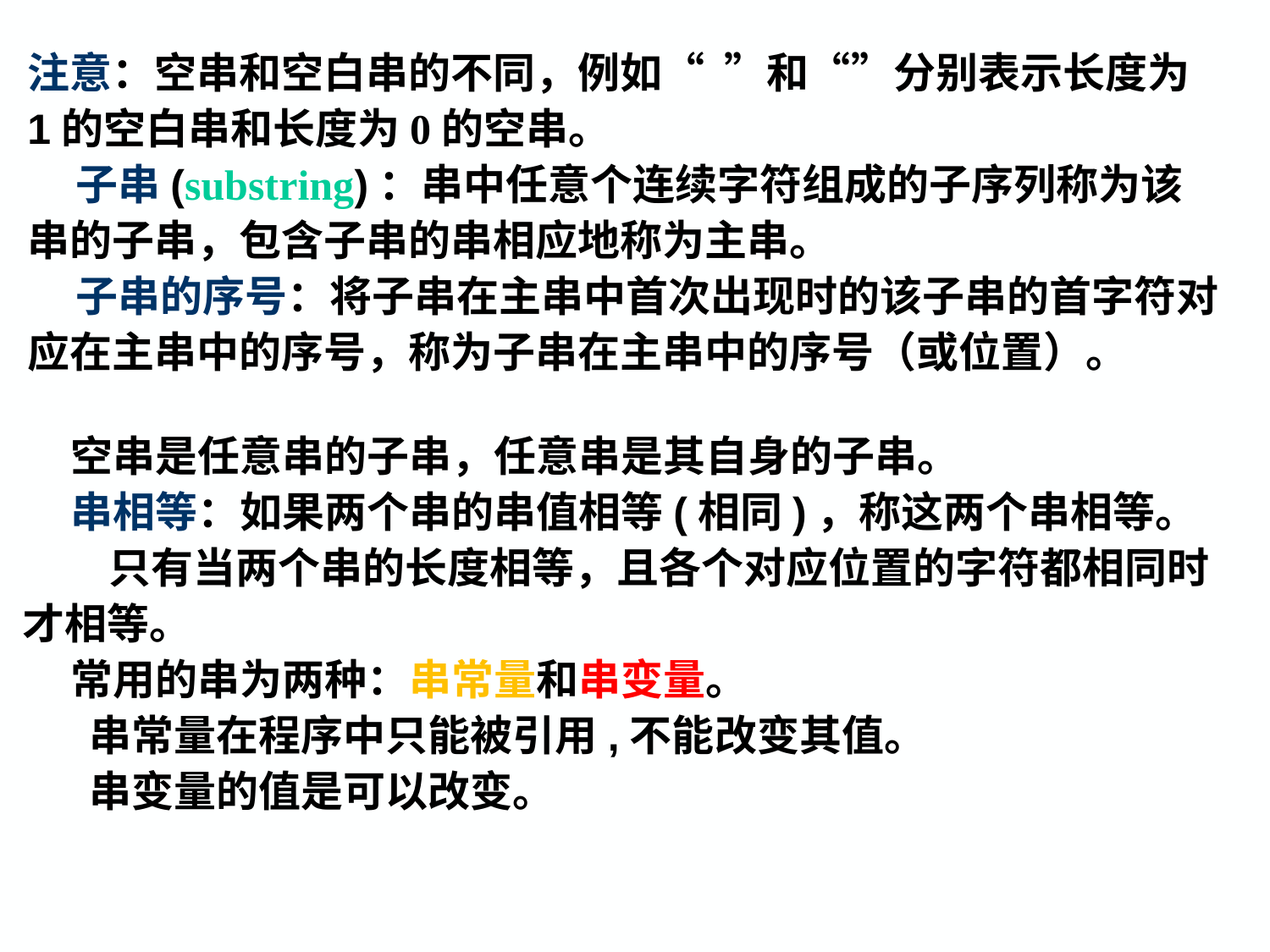

注意：空串和空白串的不同，例如“  ”和“”分别表示长度为1的空白串和长度为0的空串。
    子串(substring)：串中任意个连续字符组成的子序列称为该串的子串，包含子串的串相应地称为主串。
    子串的序号：将子串在主串中首次出现时的该子串的首字符对应在主串中的序号，称为子串在主串中的序号（或位置）。
    空串是任意串的子串，任意串是其自身的子串。
    串相等：如果两个串的串值相等(相同)，称这两个串相等。
        只有当两个串的长度相等，且各个对应位置的字符都相同时才相等。
    常用的串为两种：串常量和串变量。
      串常量在程序中只能被引用,不能改变其值。
      串变量的值是可以改变。